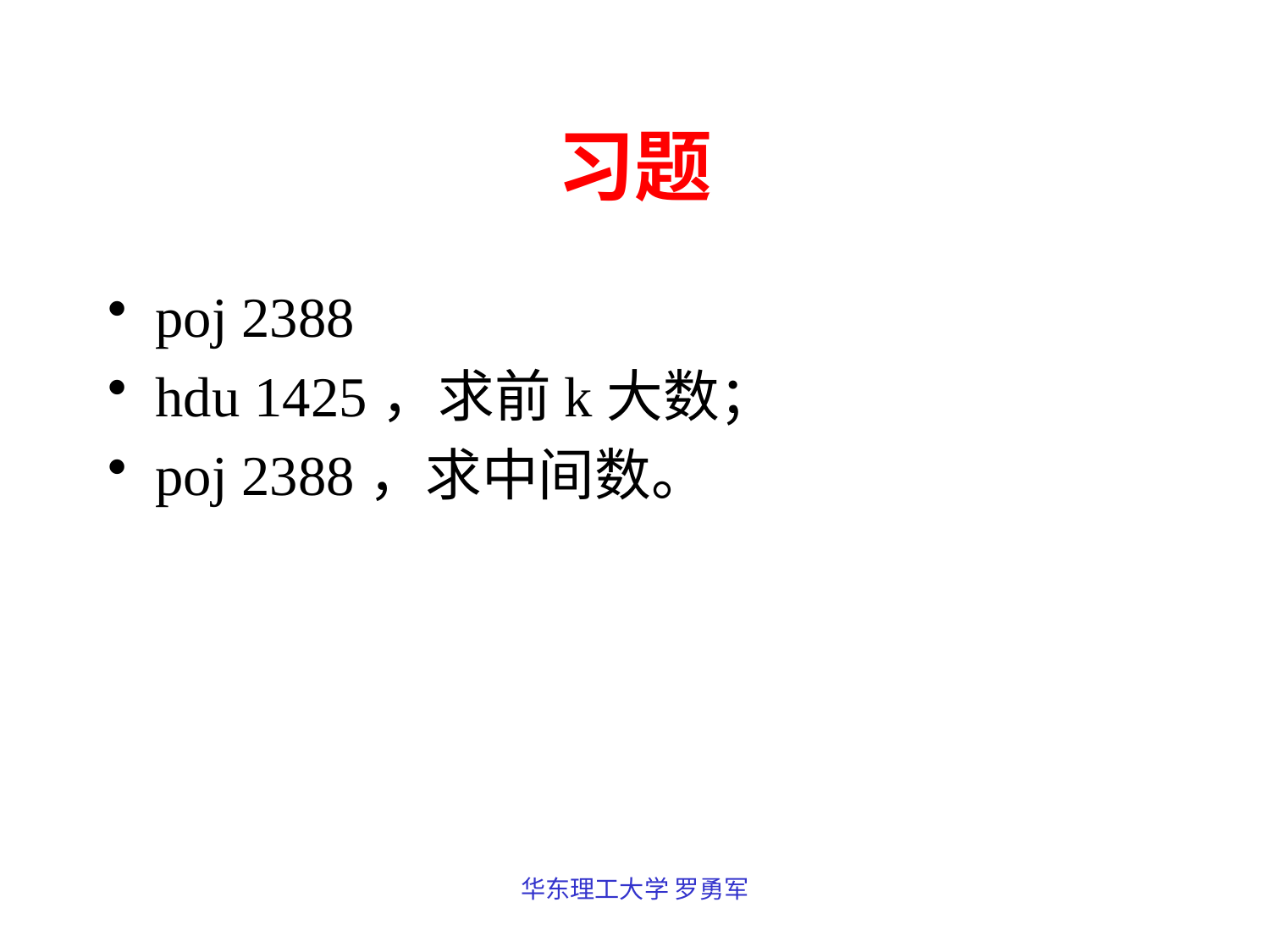

# 习题
poj 2388
hdu 1425，求前k大数；
poj 2388，求中间数。
华东理工大学 罗勇军